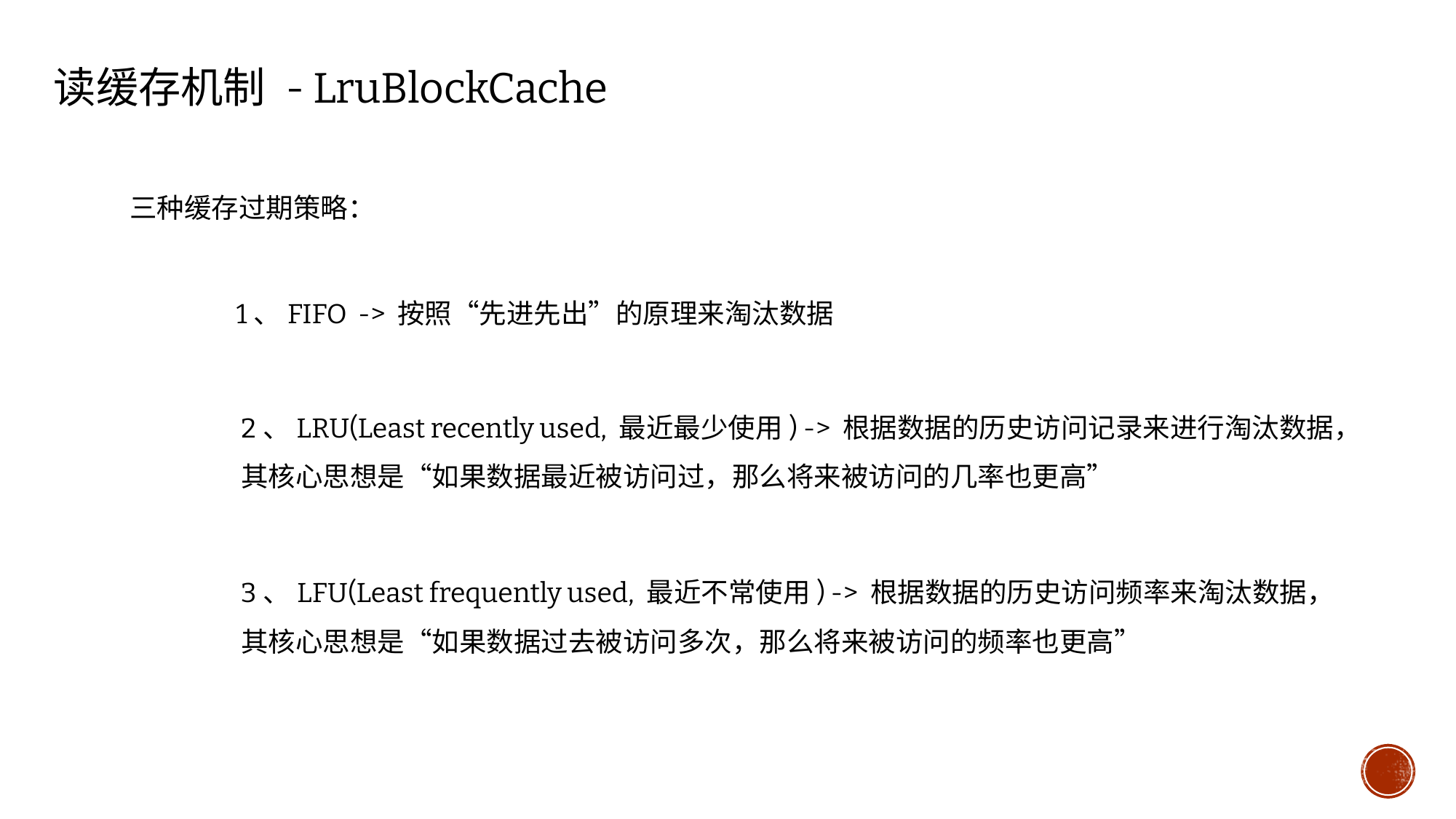

读缓存机制 - LruBlockCache
三种缓存过期策略：
1、FIFO  -> 按照“先进先出”的原理来淘汰数据
2、LRU(Least recently used, 最近最少使用) -> 根据数据的历史访问记录来进行淘汰数据，
其核心思想是“如果数据最近被访问过，那么将来被访问的几率也更高”
3、LFU(Least frequently used, 最近不常使用) -> 根据数据的历史访问频率来淘汰数据，
其核心思想是“如果数据过去被访问多次，那么将来被访问的频率也更高”